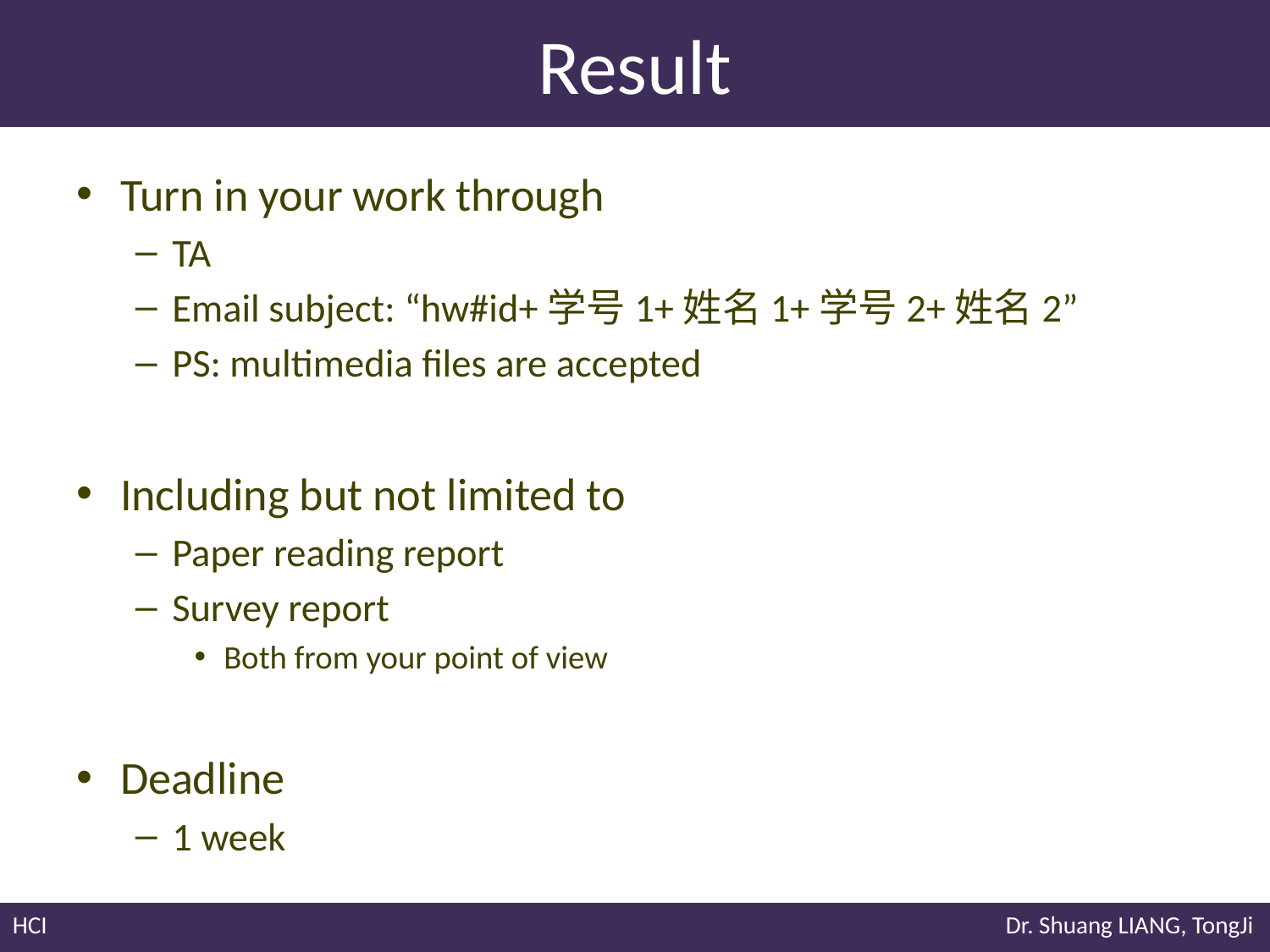

# Result
Turn in your work through
TA
Email subject: “hw#id+学号1+姓名1+学号2+姓名2”
PS: multimedia files are accepted

Including but not limited to
Paper reading report
Survey report
Both from your point of view

Deadline
1 week

HCI							                   Dr. Shuang LIANG, TongJi